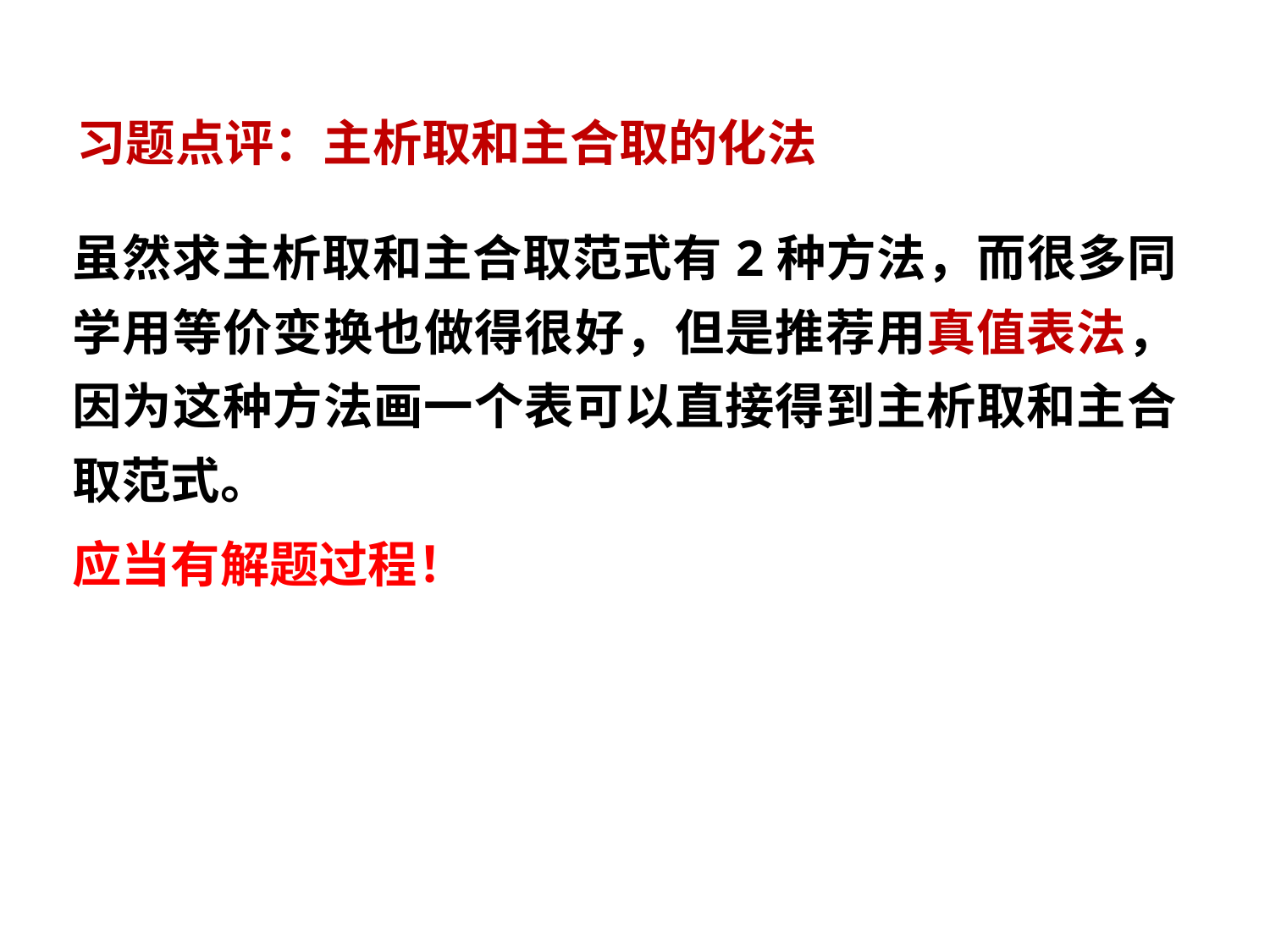

# 习题点评：主析取和主合取的化法
虽然求主析取和主合取范式有2种方法，而很多同学用等价变换也做得很好，但是推荐用真值表法，因为这种方法画一个表可以直接得到主析取和主合取范式。
应当有解题过程！